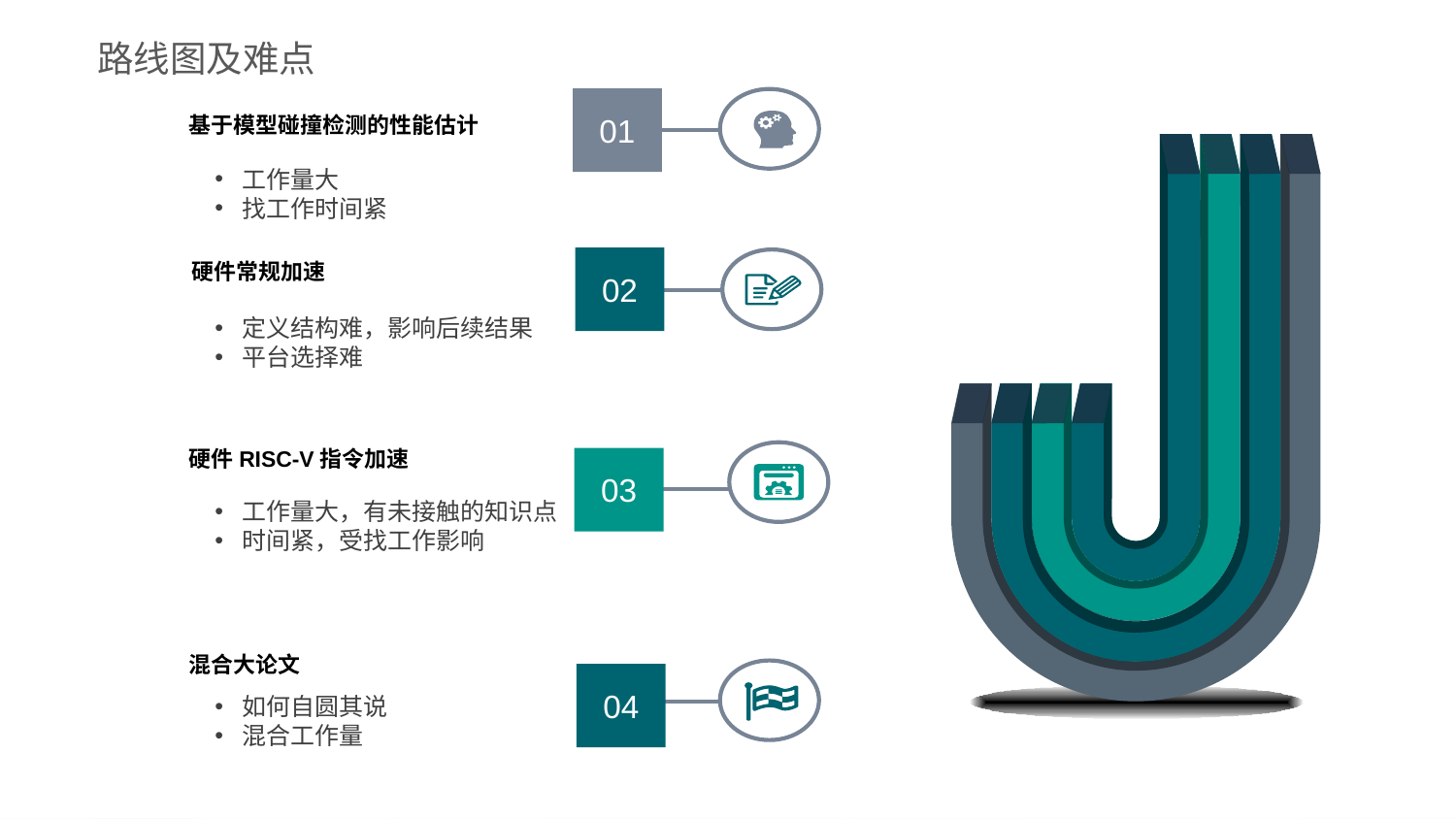

路线图及难点
01

基于模型碰撞检测的性能估计

02

硬件常规加速

硬件RISC-V指令加速
03

混合大论文

04

工作量大
找工作时间紧
定义结构难，影响后续结果
平台选择难
工作量大，有未接触的知识点
时间紧，受找工作影响
如何自圆其说
混合工作量